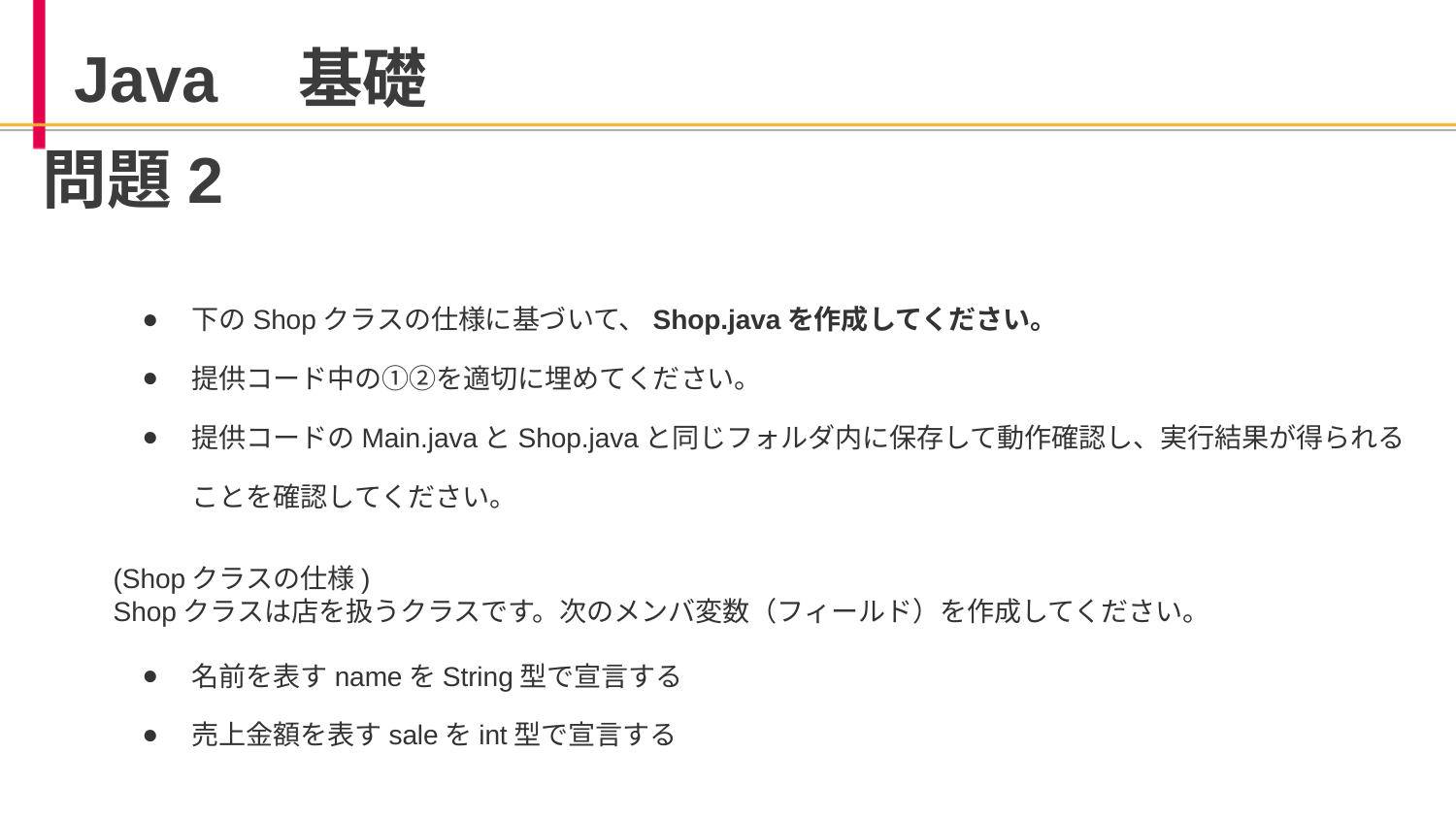

# Java　基礎
問題2

下のShopクラスの仕様に基づいて、Shop.javaを作成してください。
提供コード中の①②を適切に埋めてください。
提供コードのMain.javaとShop.javaと同じフォルダ内に保存して動作確認し、実行結果が得られることを確認してください。
(Shopクラスの仕様)
Shopクラスは店を扱うクラスです。次のメンバ変数（フィールド）を作成してください。
名前を表すnameをString型で宣言する
売上金額を表すsaleをint型で宣言する